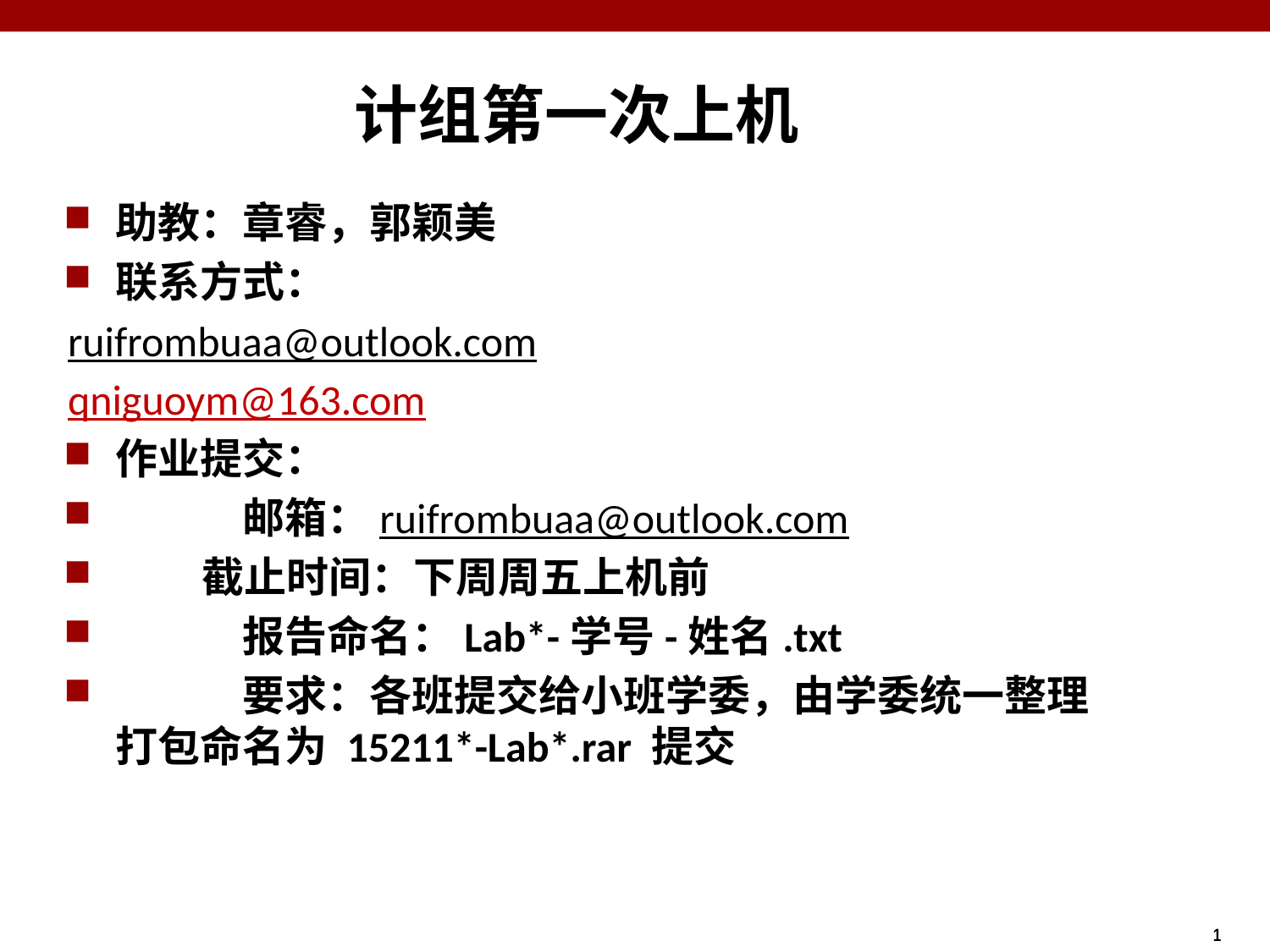

# 计组第一次上机
助教：章睿，郭颖美
联系方式：
ruifrombuaa@outlook.com
qniguoym@163.com
作业提交：
	邮箱：ruifrombuaa@outlook.com
        截止时间：下周周五上机前
	报告命名：Lab*-学号-姓名.txt
	要求：各班提交给小班学委，由学委统一整理	打包命名为 15211*-Lab*.rar 提交